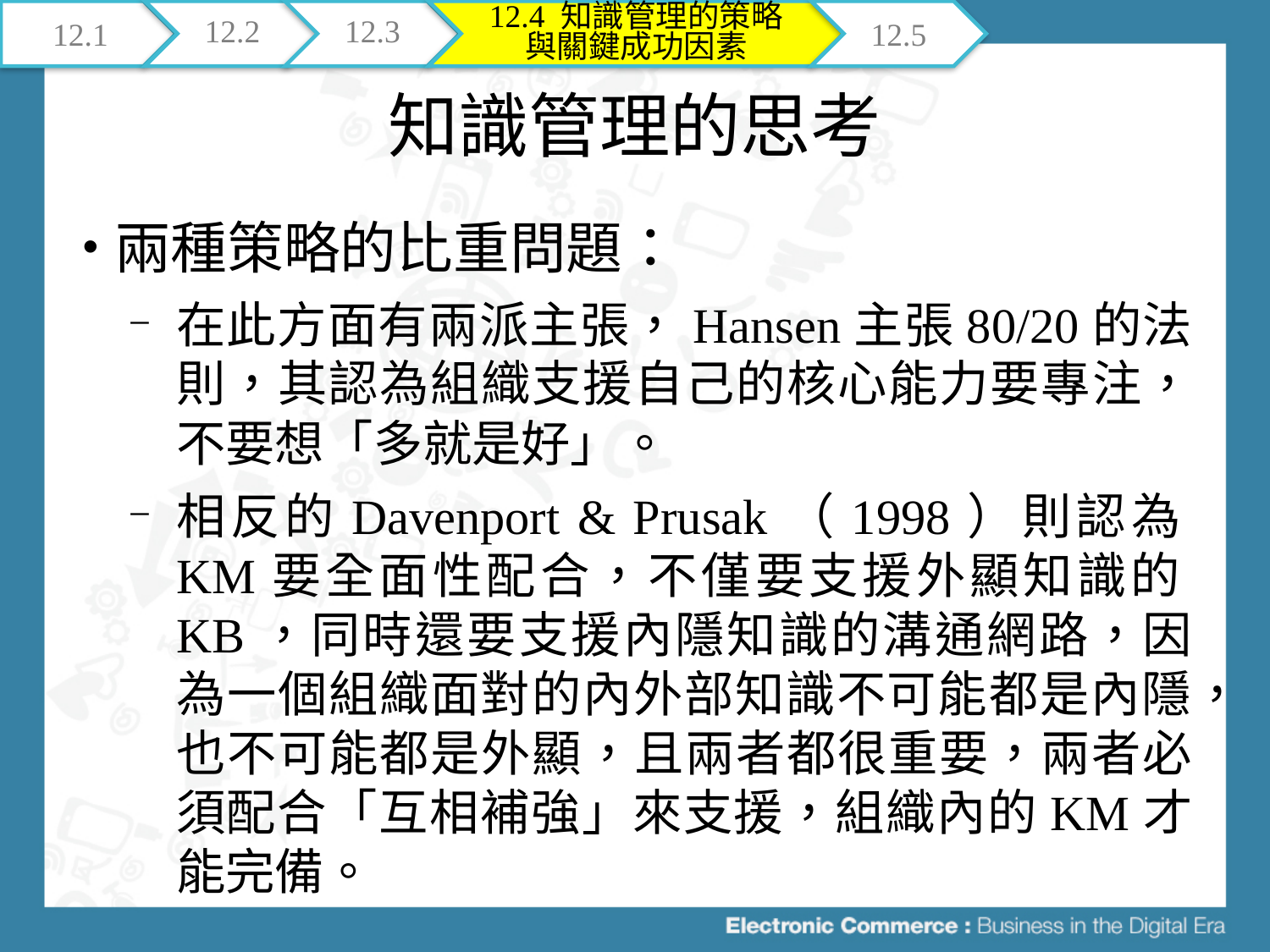

12.1
12.2
12.3
12.4 知識管理的策略與關鍵成功因素
12.5
# 知識管理的思考
兩種策略的比重問題：
在此方面有兩派主張，Hansen主張80/20的法則，其認為組織支援自己的核心能力要專注，不要想「多就是好」。
相反的Davenport & Prusak（1998）則認為KM要全面性配合，不僅要支援外顯知識的KB，同時還要支援內隱知識的溝通網路，因為一個組織面對的內外部知識不可能都是內隱，也不可能都是外顯，且兩者都很重要，兩者必須配合「互相補強」來支援，組織內的KM才能完備。